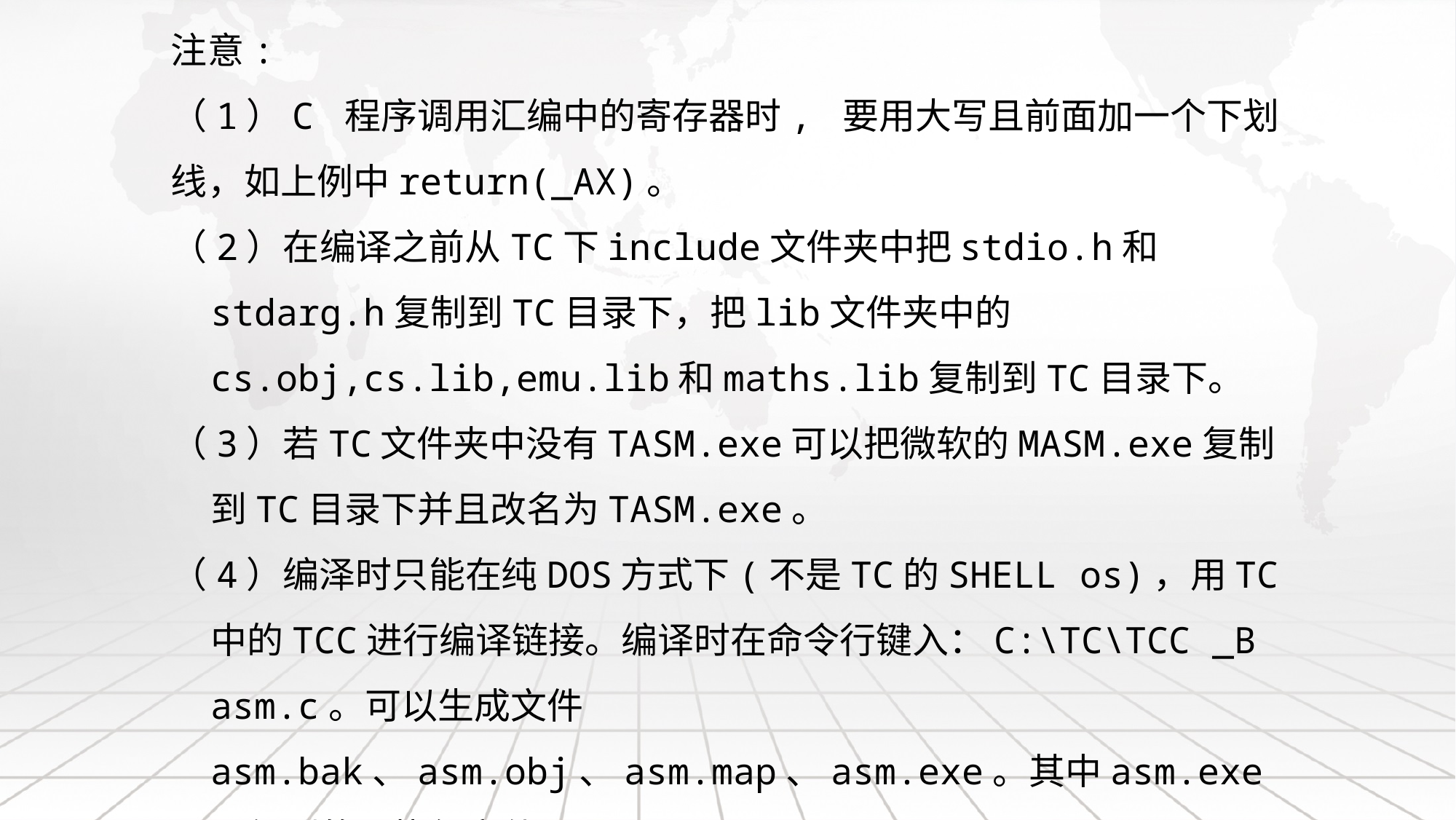

注意:
（1）C 程序调用汇编中的寄存器时, 要用大写且前面加一个下划线，如上例中return(_AX)。
（2）在编译之前从TC下include文件夹中把stdio.h和stdarg.h复制到TC目录下，把lib文件夹中的cs.obj,cs.lib,emu.lib和maths.lib复制到TC目录下。
（3）若TC文件夹中没有TASM.exe可以把微软的MASM.exe复制到TC目录下并且改名为TASM.exe。
（4）编泽时只能在纯DOS方式下(不是TC的SHELL os)，用TC中的TCC进行编译链接。编译时在命令行键入：C:\TC\TCC _B asm.c。可以生成文件asm.bak、asm.obj、asm.map、asm.exe。其中asm.exe是得到的可执行文件。